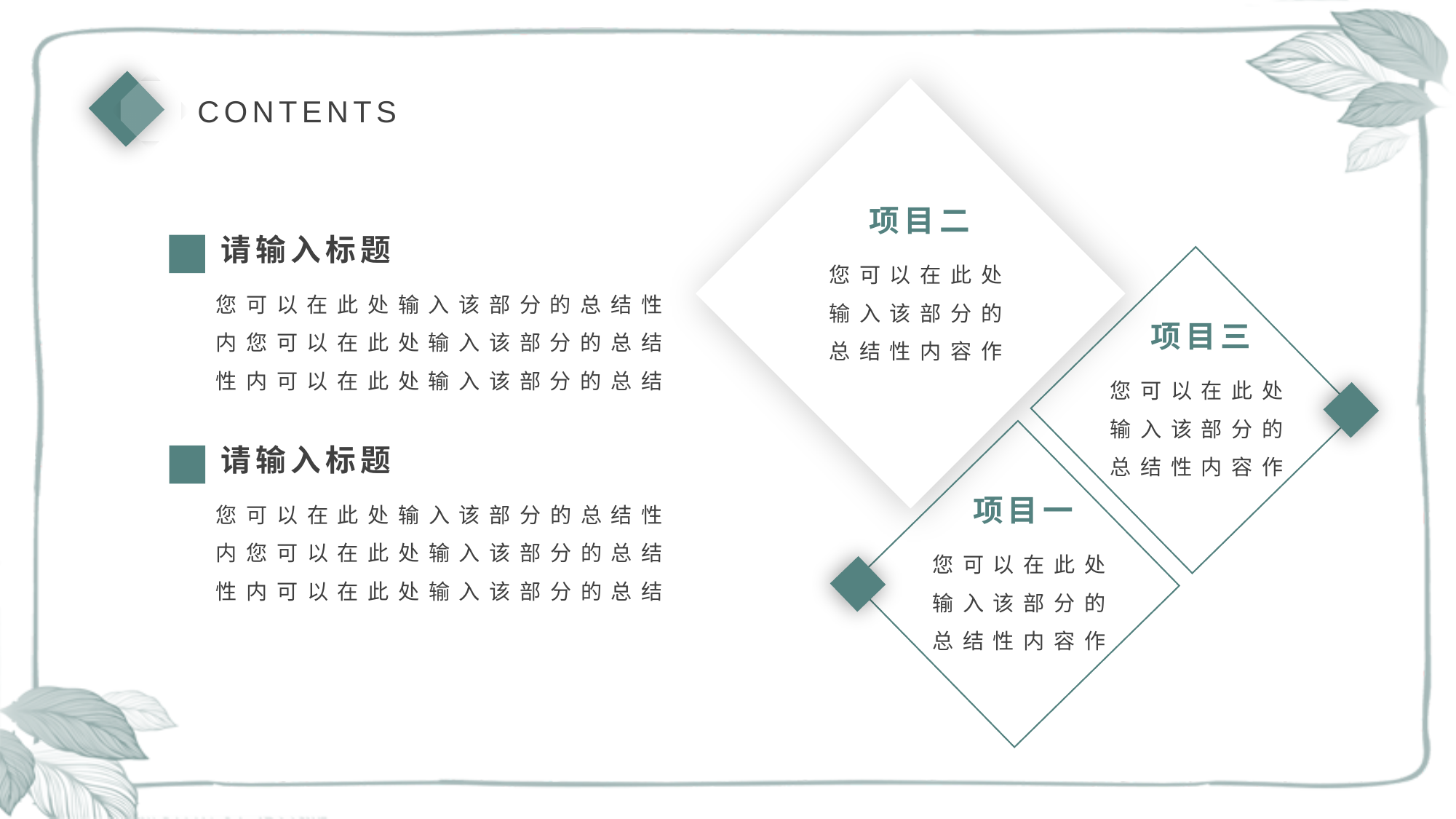

项目二
您可以在此处输入该部分的总结性内容作

CONTENTS
请输入标题

您可以在此处输入该部分的总结性内您可以在此处输入该部分的总结性内可以在此处输入该部分的总结

项目三
您可以在此处输入该部分的总结性内容作

请输入标题

您可以在此处输入该部分的总结性内您可以在此处输入该部分的总结性内可以在此处输入该部分的总结

项目一
您可以在此处输入该部分的总结性内容作